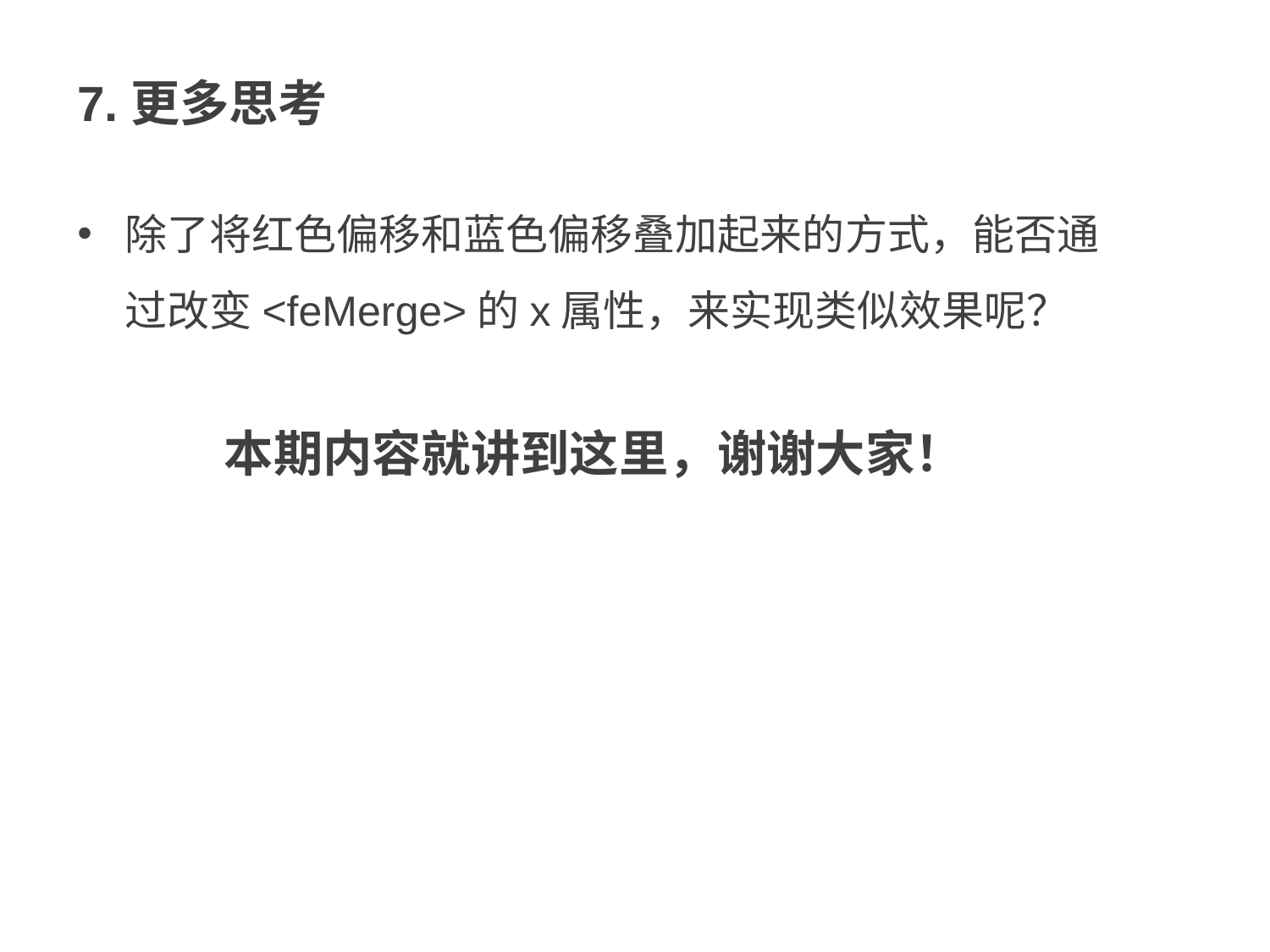

7.更多思考
除了将红色偏移和蓝色偏移叠加起来的方式，能否通过改变<feMerge>的x属性，来实现类似效果呢？
	本期内容就讲到这里，谢谢大家！